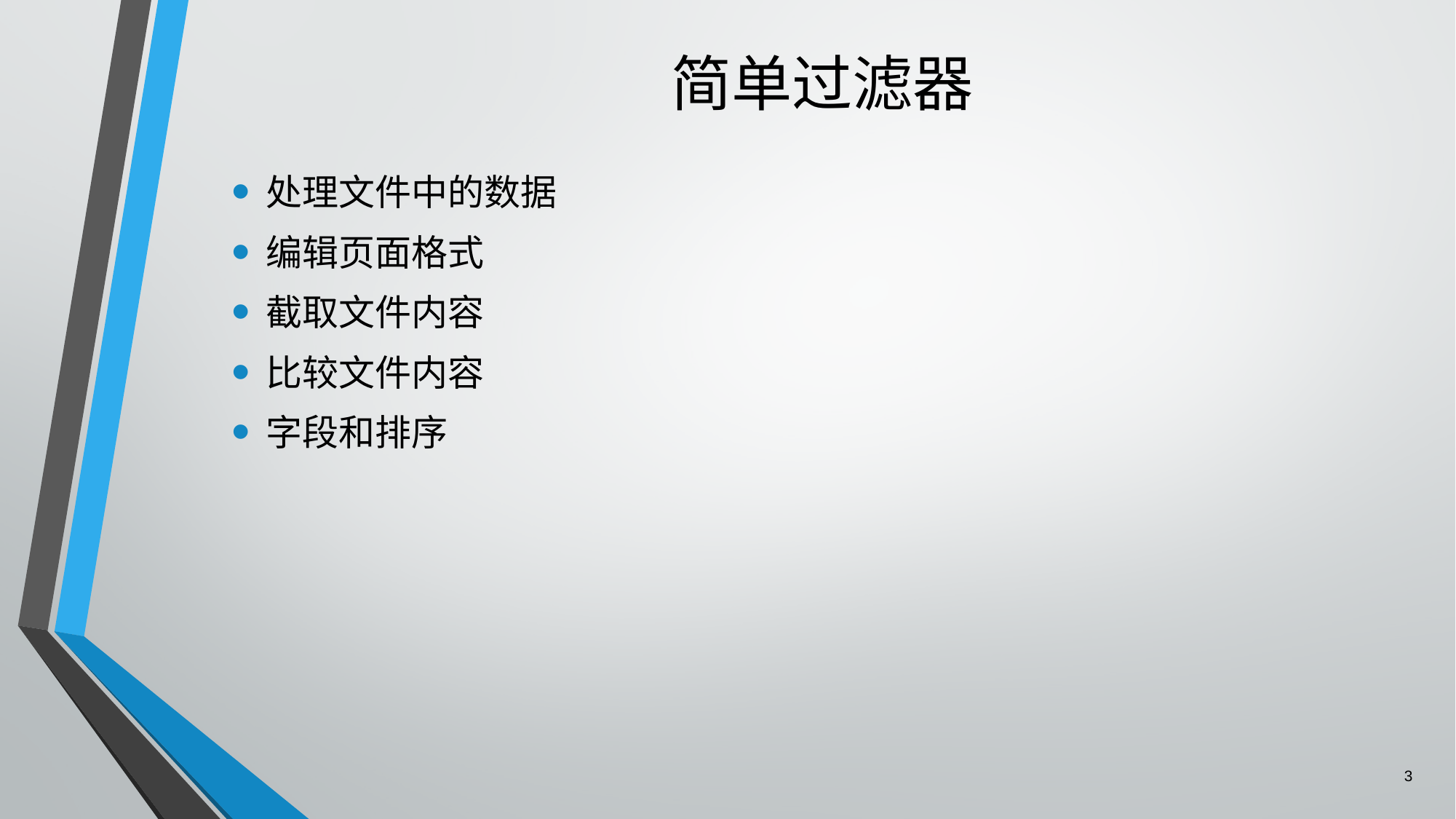

# 简单过滤器
处理文件中的数据
编辑页面格式
截取文件内容
比较文件内容
字段和排序

3